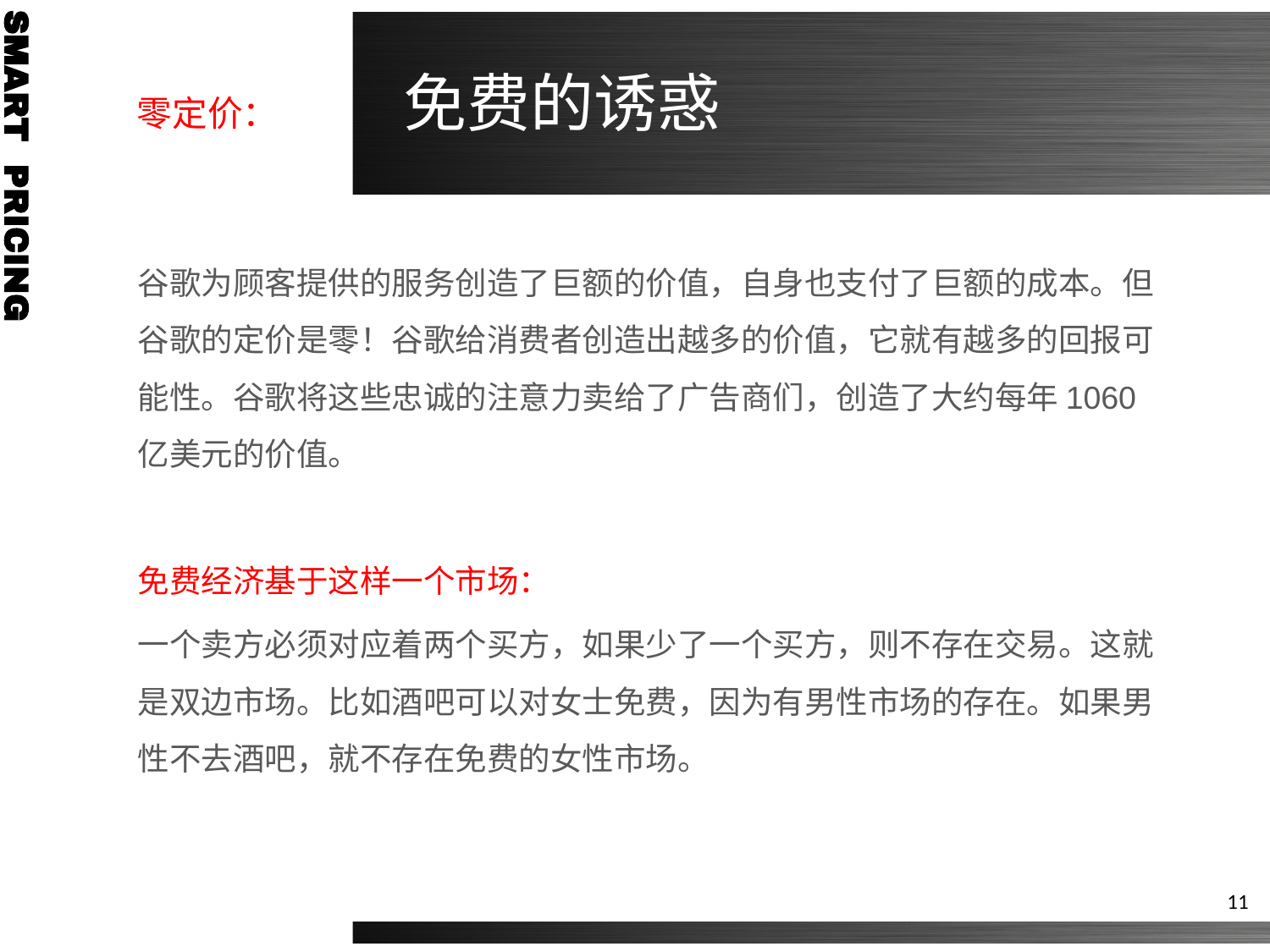

# 零定价：                免费的诱惑
谷歌为顾客提供的服务创造了巨额的价值，自身也支付了巨额的成本。但谷歌的定价是零！谷歌给消费者创造出越多的价值，它就有越多的回报可能性。谷歌将这些忠诚的注意力卖给了广告商们，创造了大约每年1060亿美元的价值。

免费经济基于这样一个市场：
一个卖方必须对应着两个买方，如果少了一个买方，则不存在交易。这就是双边市场。比如酒吧可以对女士免费，因为有男性市场的存在。如果男性不去酒吧，就不存在免费的女性市场。